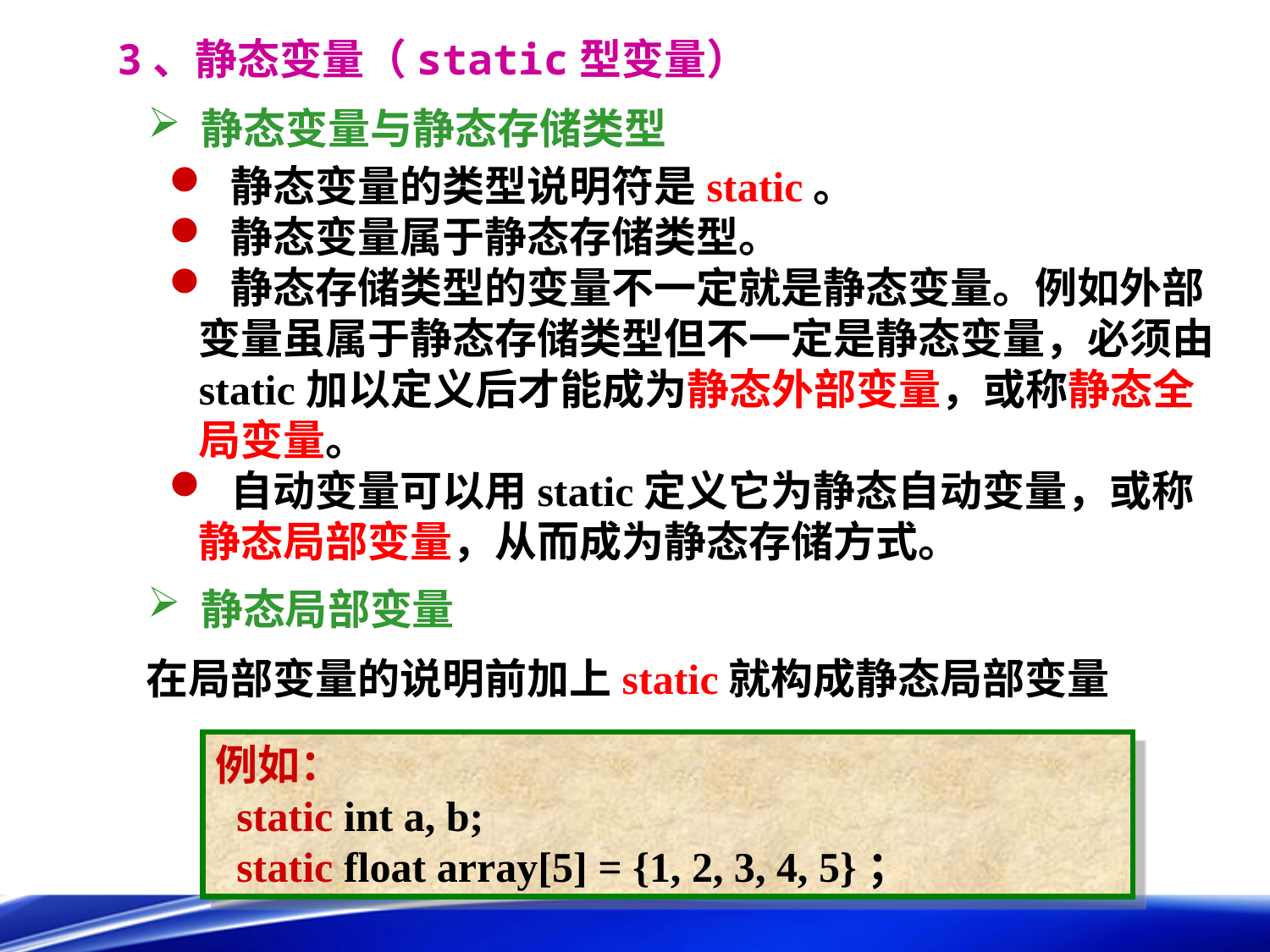

3、静态变量（static型变量）
 静态变量与静态存储类型
 静态变量的类型说明符是static。
 静态变量属于静态存储类型。
 静态存储类型的变量不一定就是静态变量。例如外部变量虽属于静态存储类型但不一定是静态变量，必须由static加以定义后才能成为静态外部变量，或称静态全局变量。
 自动变量可以用static定义它为静态自动变量，或称静态局部变量，从而成为静态存储方式。
 静态局部变量
    在局部变量的说明前加上static就构成静态局部变量
例如：
  static int a, b;
  static float array[5] = {1, 2, 3, 4, 5}；